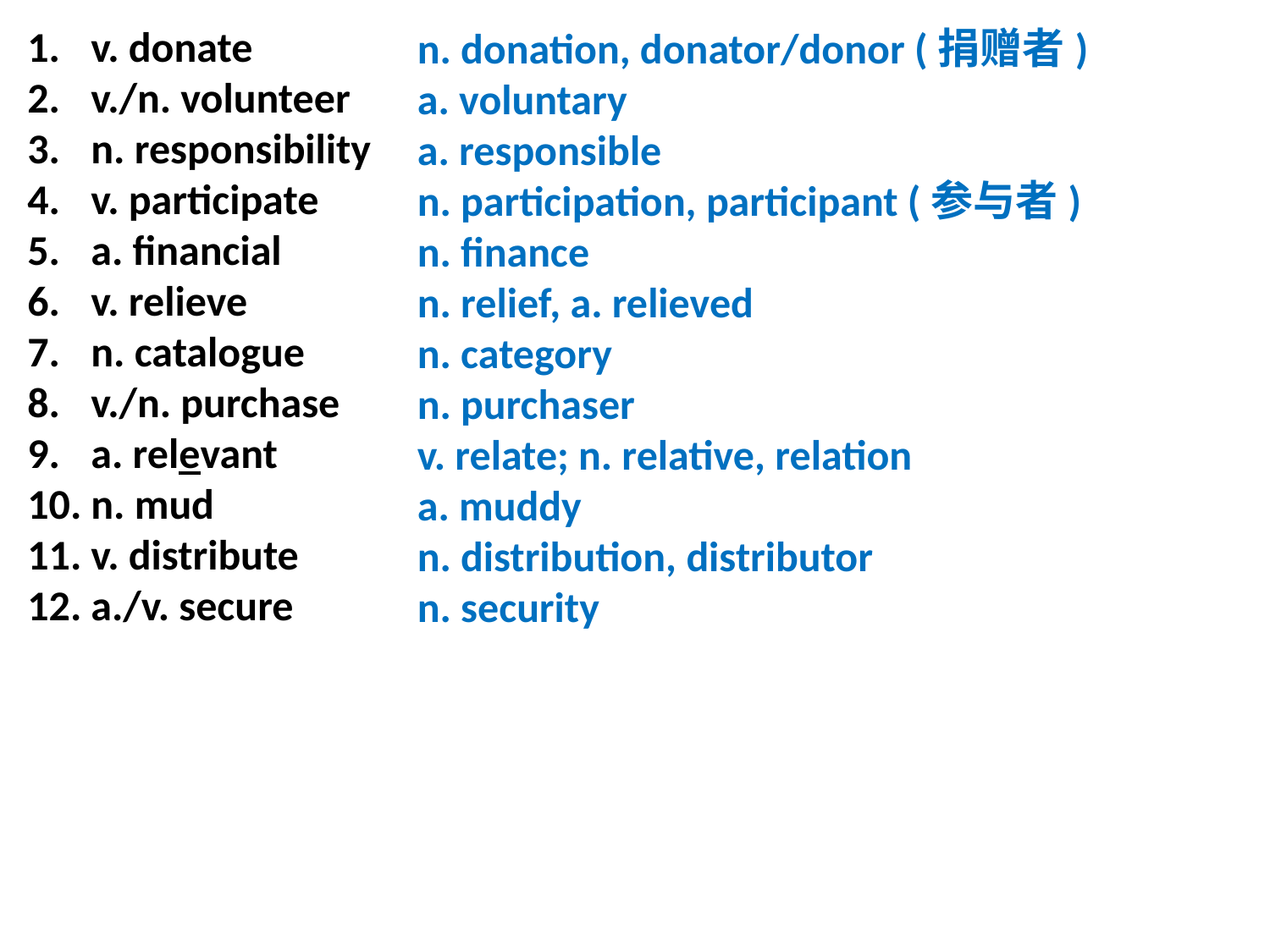

n. donation, donator/donor (捐赠者)
a. voluntary
a. responsible
n. participation, participant (参与者)
n. finance
n. relief, a. relieved
n. category
n. purchaser
v. relate; n. relative, relation
a. muddy
n. distribution, distributor
n. security
v. donate
v./n. volunteer
n. responsibility
v. participate
a. financial
v. relieve
n. catalogue
v./n. purchase
a. relevant
n. mud
v. distribute
a./v. secure